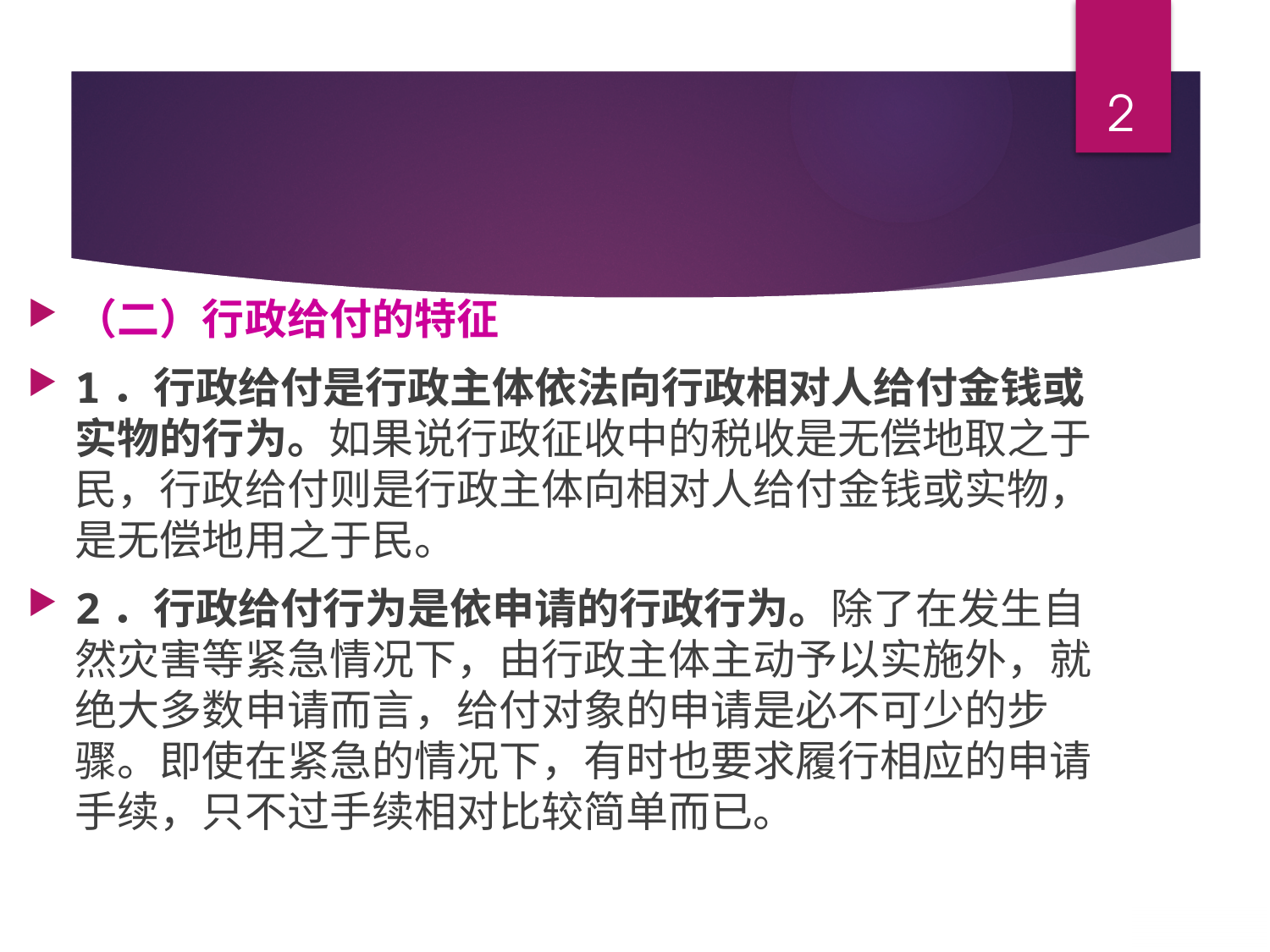

2
#
（二）行政给付的特征
1．行政给付是行政主体依法向行政相对人给付金钱或实物的行为。如果说行政征收中的税收是无偿地取之于民，行政给付则是行政主体向相对人给付金钱或实物，是无偿地用之于民。
2．行政给付行为是依申请的行政行为。除了在发生自然灾害等紧急情况下，由行政主体主动予以实施外，就绝大多数申请而言，给付对象的申请是必不可少的步骤。即使在紧急的情况下，有时也要求履行相应的申请手续，只不过手续相对比较简单而已。